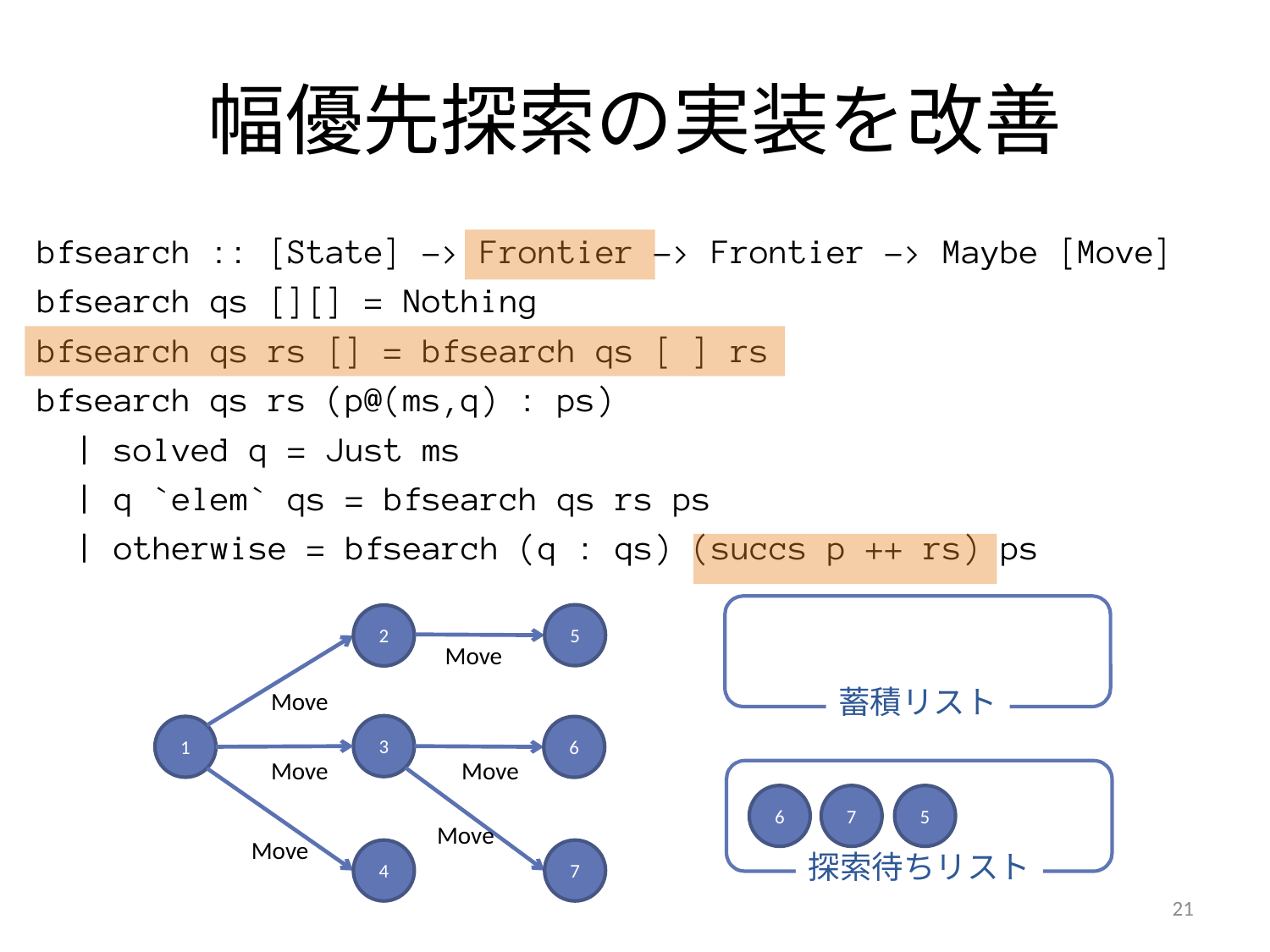

# 幅優先探索の実装を改善
bfsearch :: [State] -> Frontier -> Frontier -> Maybe [Move]
bfsearch qs [][] = Nothing
bfsearch qs rs [] = bfsearch qs [ ] rs
bfsearch qs rs (p@(ms,q) : ps)
  | solved q = Just ms
  | q `elem` qs = bfsearch qs rs ps
  | otherwise = bfsearch (q : qs) (succs p ++ rs) ps

5
2
Move
Move
3
1
6
Move
Move
Move
Move
4
7
蓄積リスト

6
7
5
探索待ちリスト
21